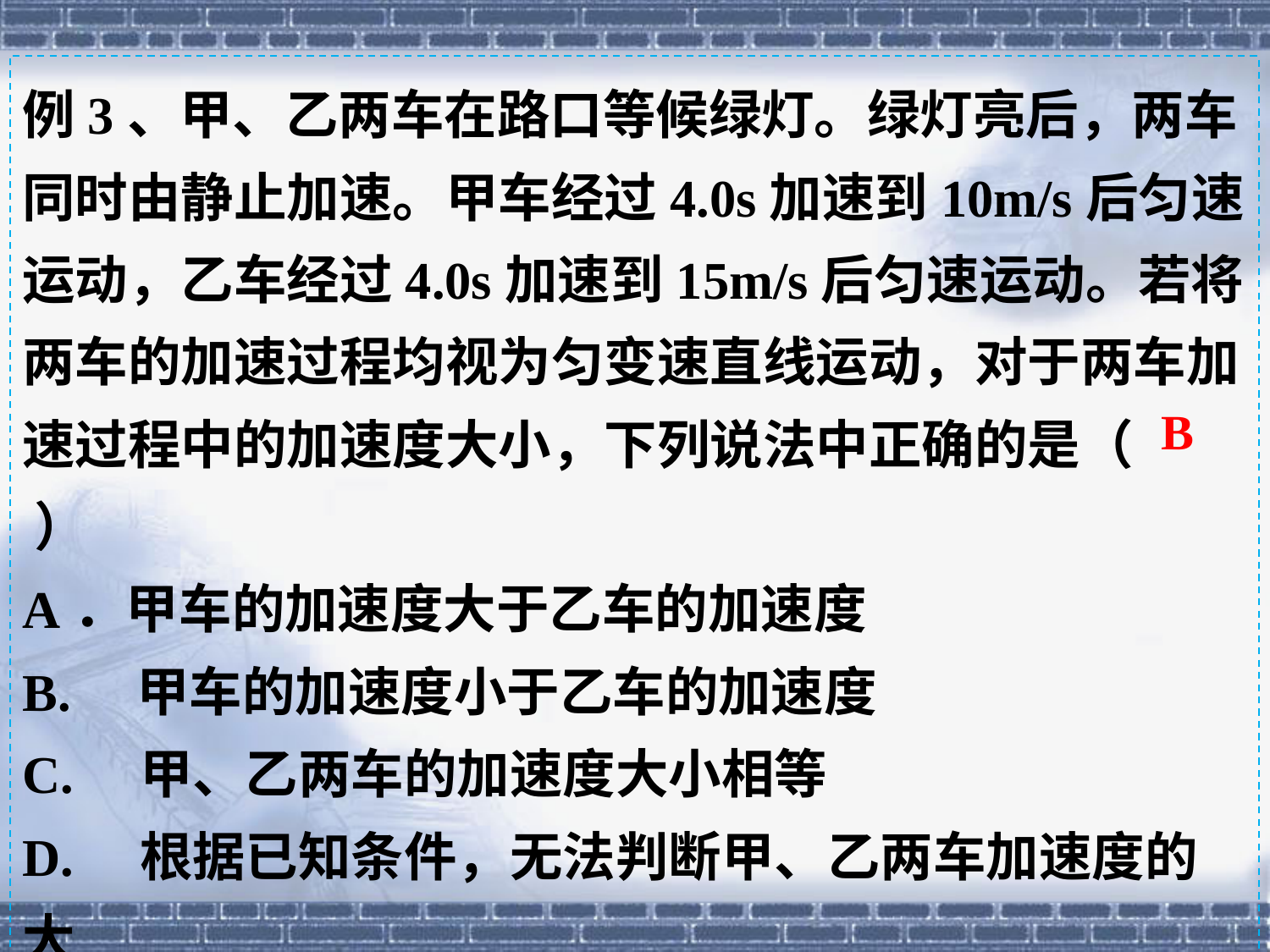

例3、甲、乙两车在路口等候绿灯。绿灯亮后，两车同时由静止加速。甲车经过4.0s加速到10m/s后匀速运动，乙车经过4.0s加速到15m/s后匀速运动。若将两车的加速过程均视为匀变速直线运动，对于两车加速过程中的加速度大小，下列说法中正确的是（      ）
A．甲车的加速度大于乙车的加速度
B.　甲车的加速度小于乙车的加速度
C.　甲、乙两车的加速度大小相等
D.　根据已知条件，无法判断甲、乙两车加速度的大
       小关系
B